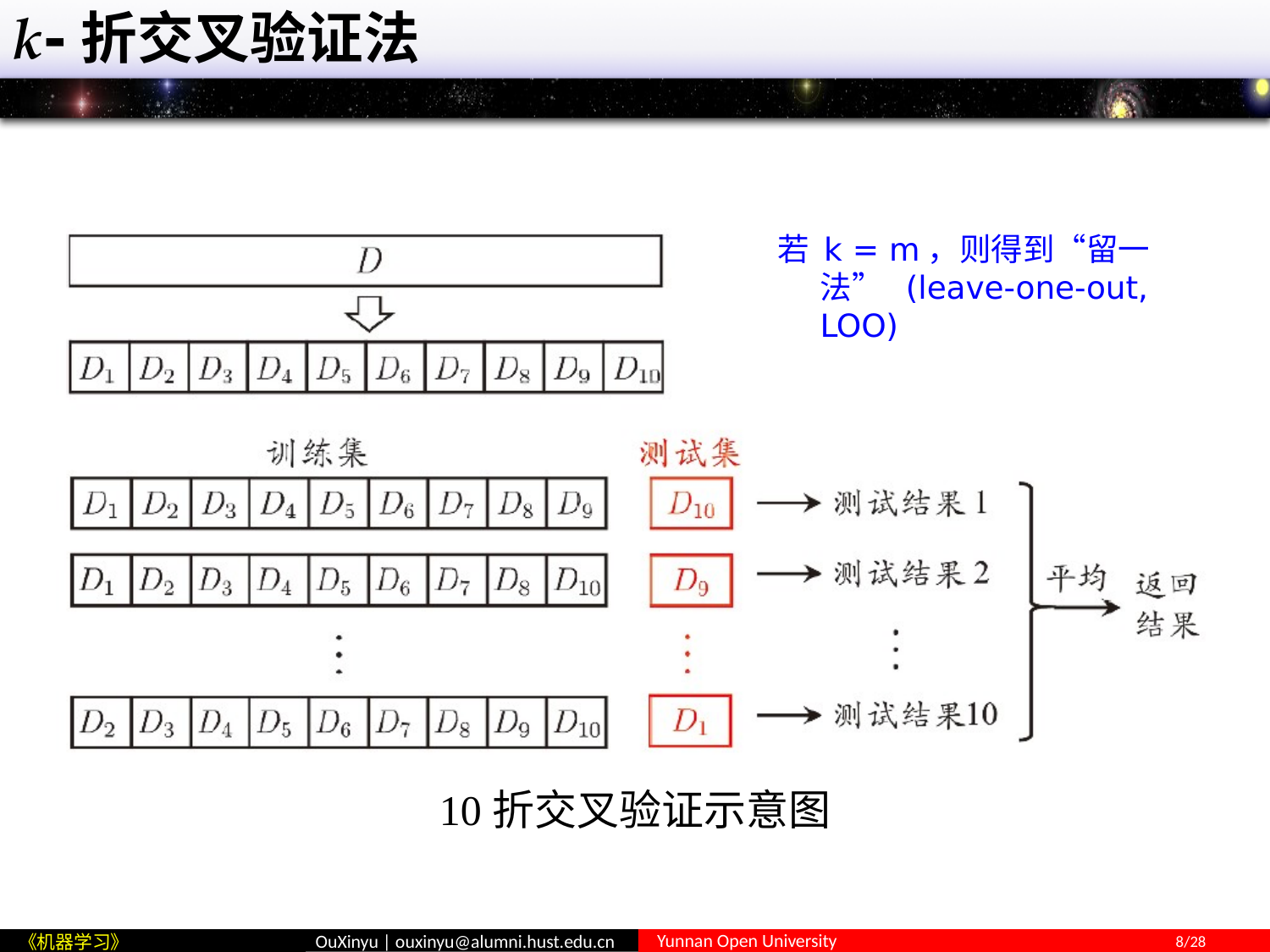

# k-折交叉验证法

若 k = m，则得到“留一法”  (leave-one-out, LOO)
10折交叉验证示意图